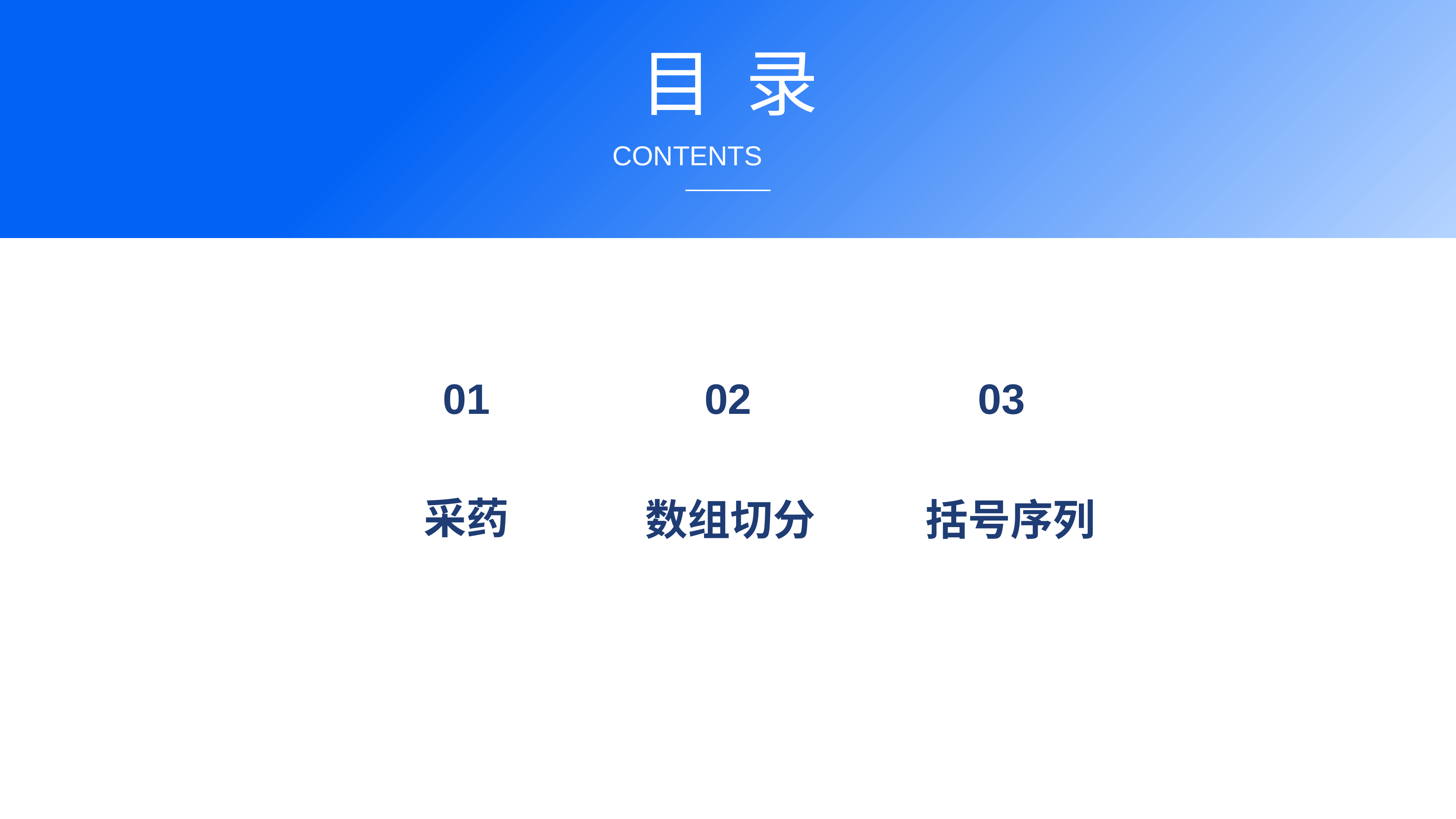

目  录
CONTENTS
01
02
03
采药
数组切分
括号序列